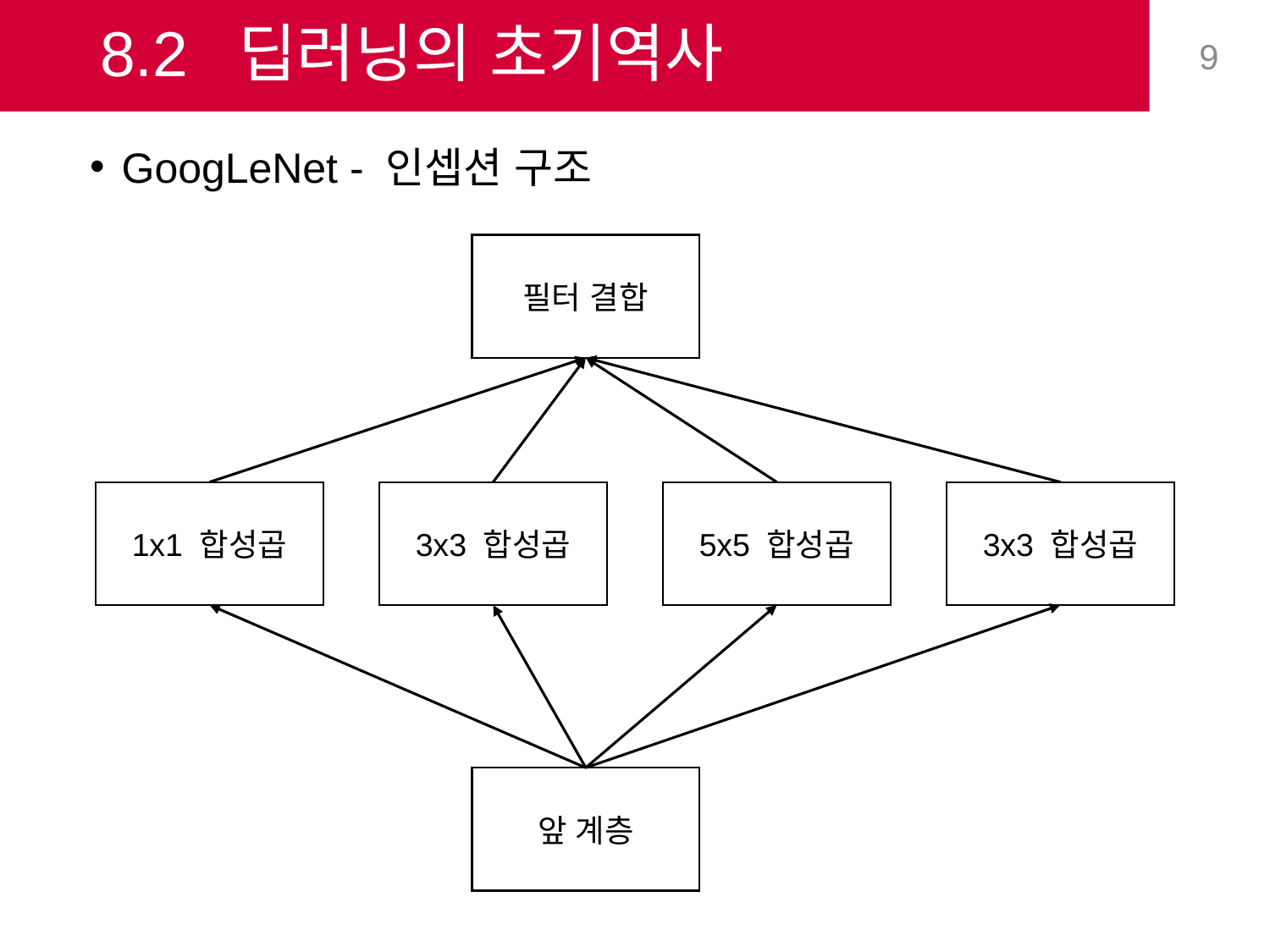

# 8.2  딥러닝의 초기역사
9
GoogLeNet - 인셉션 구조
필터 결합
1x1 합성곱
3x3 합성곱
5x5 합성곱
3x3 합성곱
앞 계층